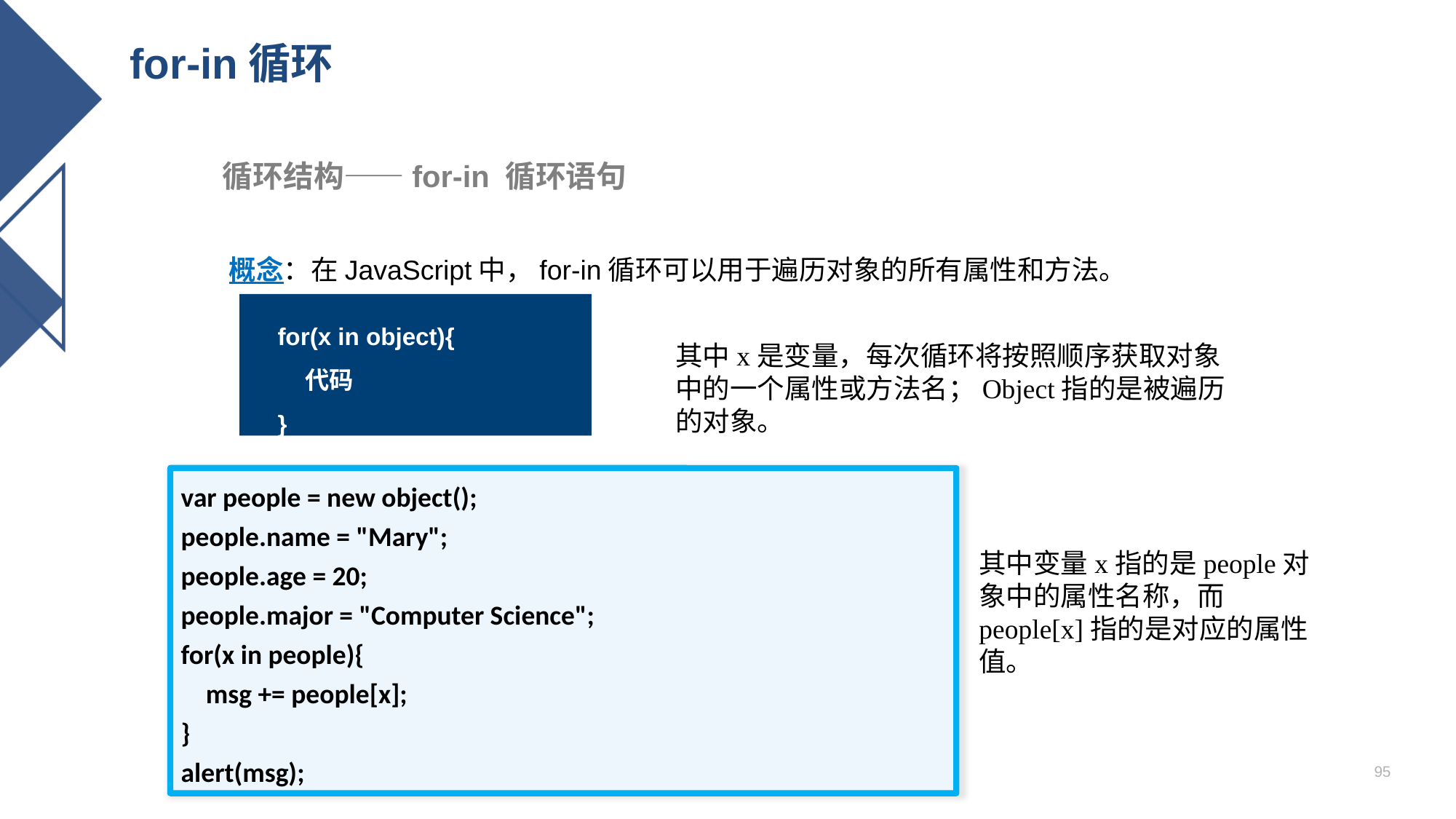

# for-in循环
循环结构——for-in 循环语句
概念：在JavaScript中，for-in循环可以用于遍历对象的所有属性和方法。

for(x in object){
    代码
}
其中x是变量，每次循环将按照顺序获取对象中的一个属性或方法名；Object指的是被遍历的对象。
var people = new object();
people.name = "Mary";
people.age = 20;
people.major = "Computer Science";
for(x in people){
    msg += people[x];
}
alert(msg);
其中变量x指的是people对象中的属性名称，而people[x]指的是对应的属性值。
95